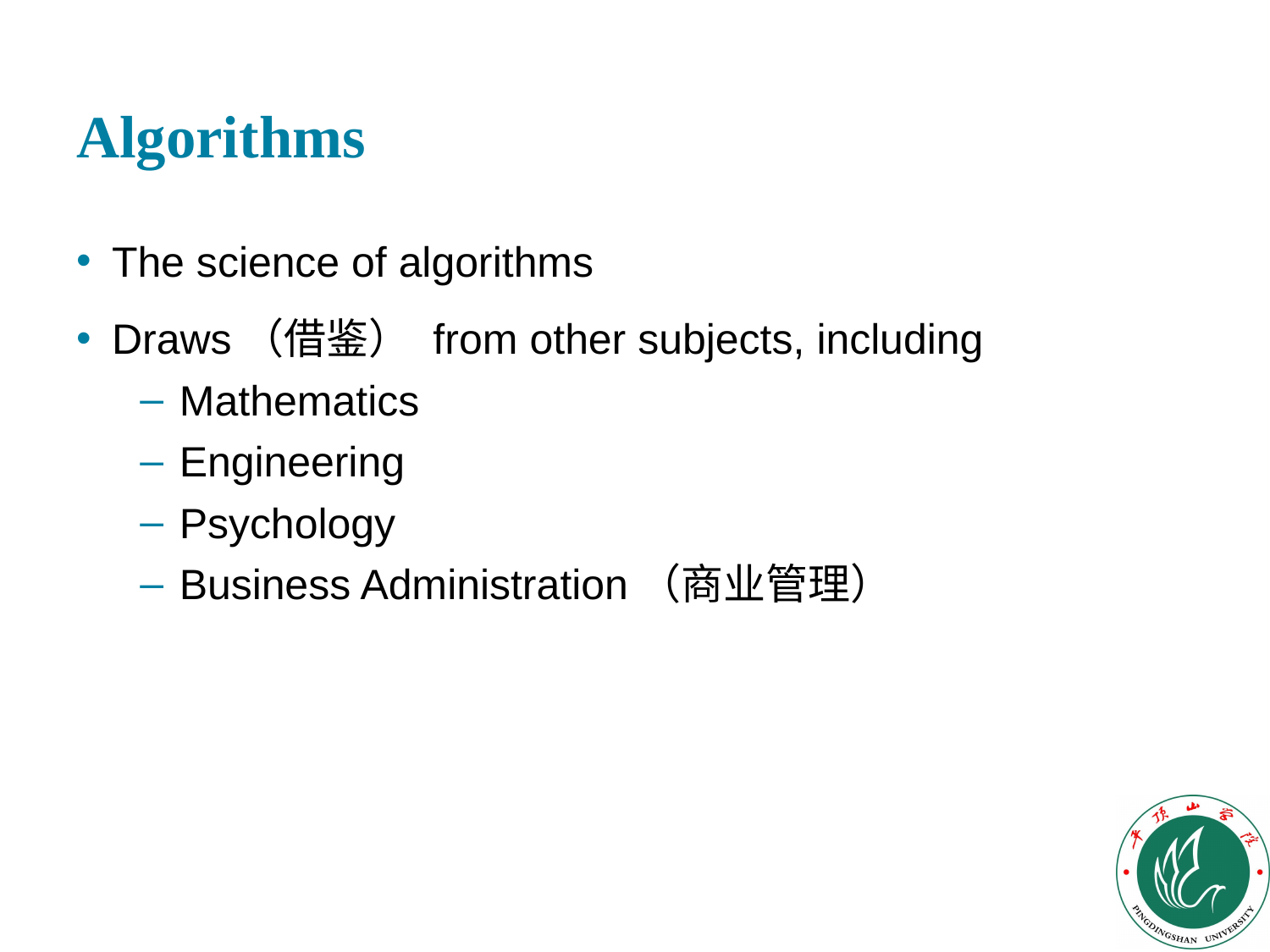

# Algorithms
The science of algorithms
Draws（借鉴） from other subjects, including
Mathematics
Engineering
Psychology
Business Administration（商业管理）